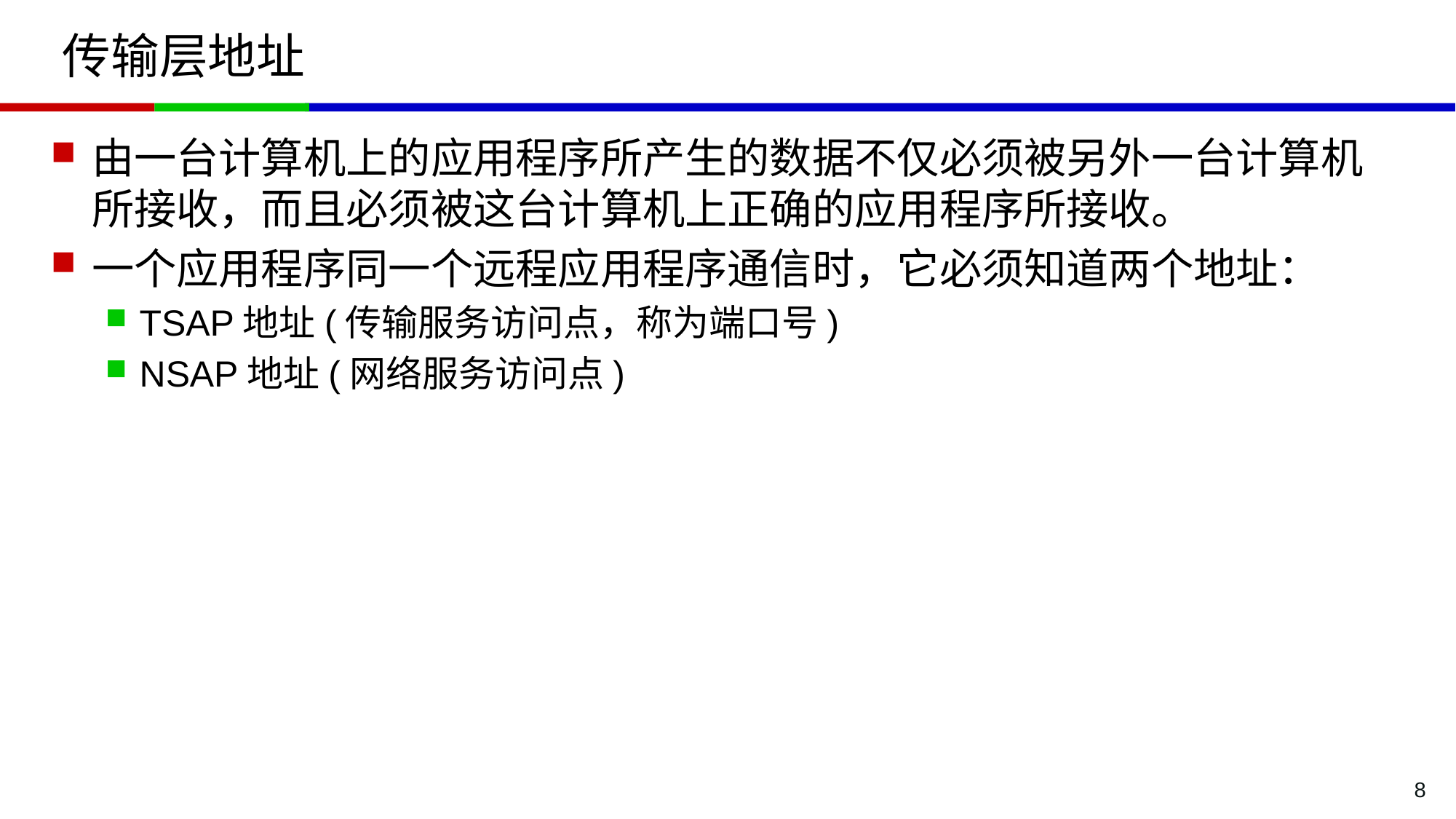

# 传输层地址
由一台计算机上的应用程序所产生的数据不仅必须被另外一台计算机所接收，而且必须被这台计算机上正确的应用程序所接收。
一个应用程序同一个远程应用程序通信时，它必须知道两个地址：
TSAP地址(传输服务访问点，称为端口号)
NSAP地址(网络服务访问点)
8